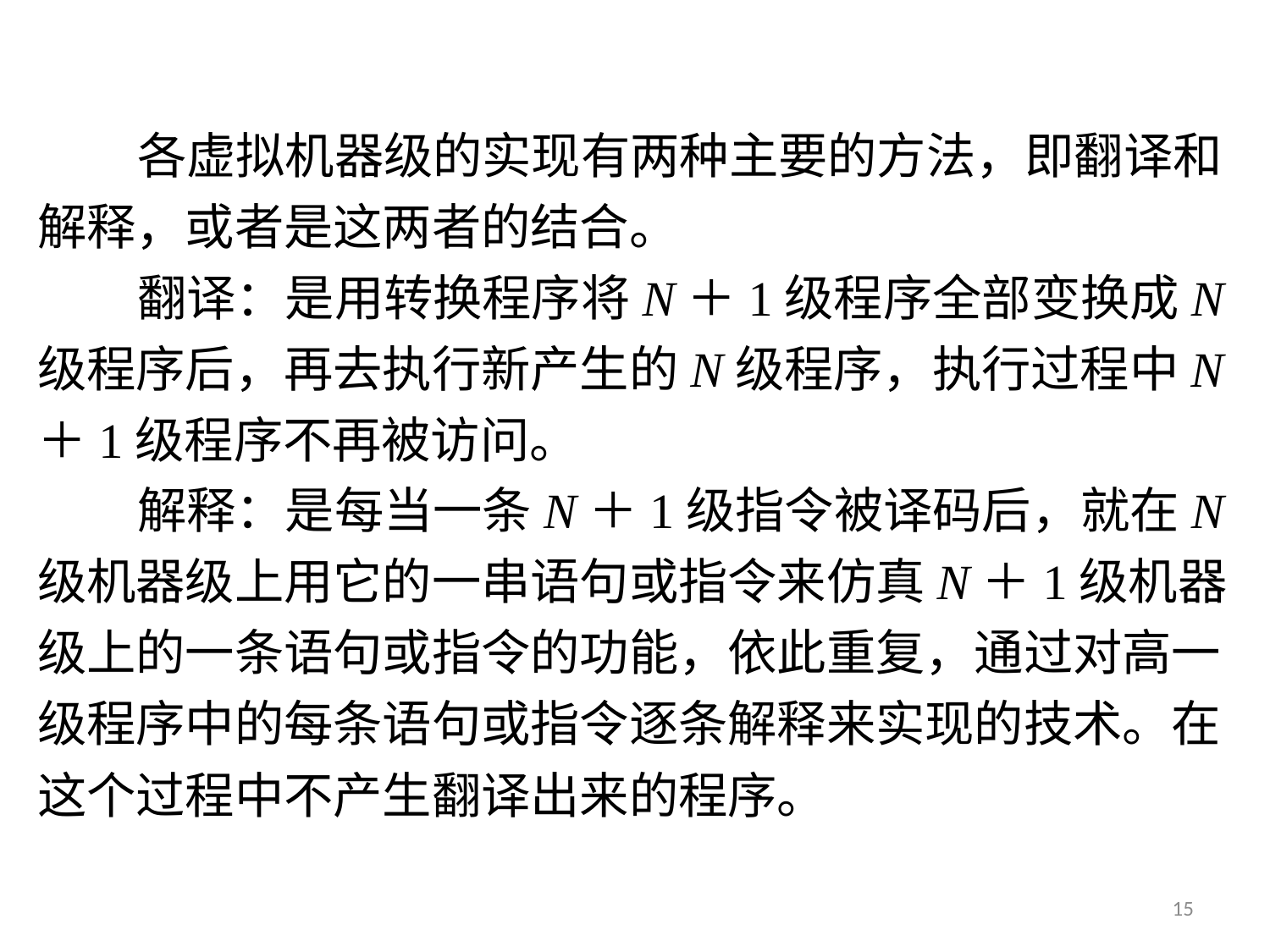

各虚拟机器级的实现有两种主要的方法，即翻译和解释，或者是这两者的结合。
        翻译：是用转换程序将N＋1级程序全部变换成N级程序后，再去执行新产生的N级程序，执行过程中N＋1级程序不再被访问。
        解释：是每当一条N＋1级指令被译码后，就在N级机器级上用它的一串语句或指令来仿真N＋1级机器级上的一条语句或指令的功能，依此重复，通过对高一级程序中的每条语句或指令逐条解释来实现的技术。在这个过程中不产生翻译出来的程序。
15